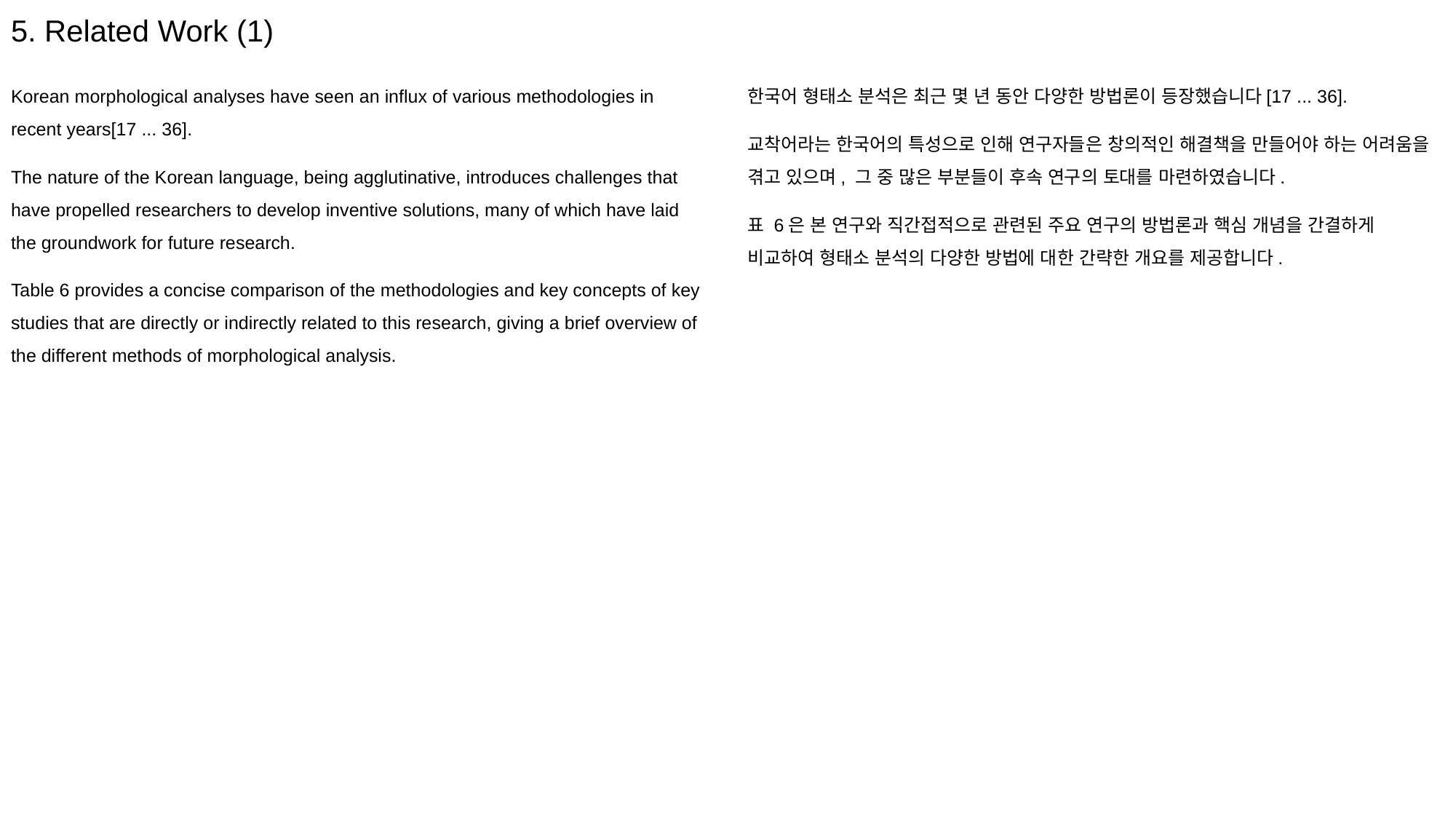

# 5. Related Work (1)
Korean morphological analyses have seen an influx of various methodologies in recent years[17 ... 36].
The nature of the Korean language, being agglutinative, introduces challenges that have propelled researchers to develop inventive solutions, many of which have laid the groundwork for future research.
Table 6 provides a concise comparison of the methodologies and key concepts of key studies that are directly or indirectly related to this research, giving a brief overview of the different methods of morphological analysis.
한국어 형태소 분석은 최근 몇 년 동안 다양한 방법론이 등장했습니다[17 ... 36].
교착어라는 한국어의 특성으로 인해 연구자들은 창의적인 해결책을 만들어야 하는 어려움을 겪고 있으며, 그 중 많은 부분들이 후속 연구의 토대를 마련하였습니다.
표 6은 본 연구와 직간접적으로 관련된 주요 연구의 방법론과 핵심 개념을 간결하게 비교하여 형태소 분석의 다양한 방법에 대한 간략한 개요를 제공합니다.